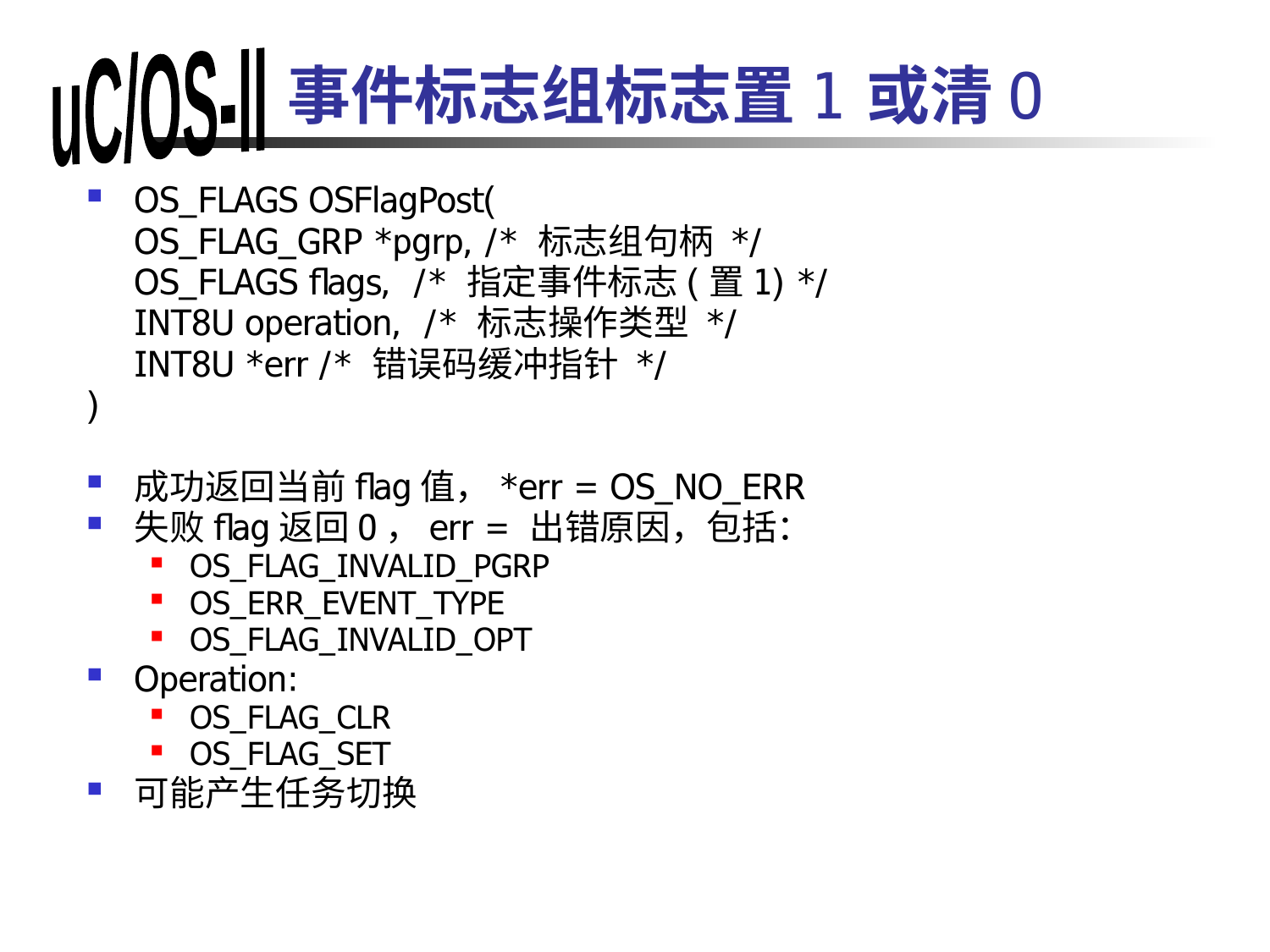

# 事件标志组标志置1或清0
OS_FLAGS OSFlagPost(
	OS_FLAG_GRP *pgrp, /* 标志组句柄 */
	OS_FLAGS flags,  /* 指定事件标志(置1) */
	INT8U operation,  /* 标志操作类型 */
	INT8U *err /* 错误码缓冲指针 */
)

成功返回当前flag值，*err = OS_NO_ERR
失败flag返回0，err = 出错原因，包括：
OS_FLAG_INVALID_PGRP
OS_ERR_EVENT_TYPE
OS_FLAG_INVALID_OPT
Operation:
OS_FLAG_CLR
OS_FLAG_SET
可能产生任务切换